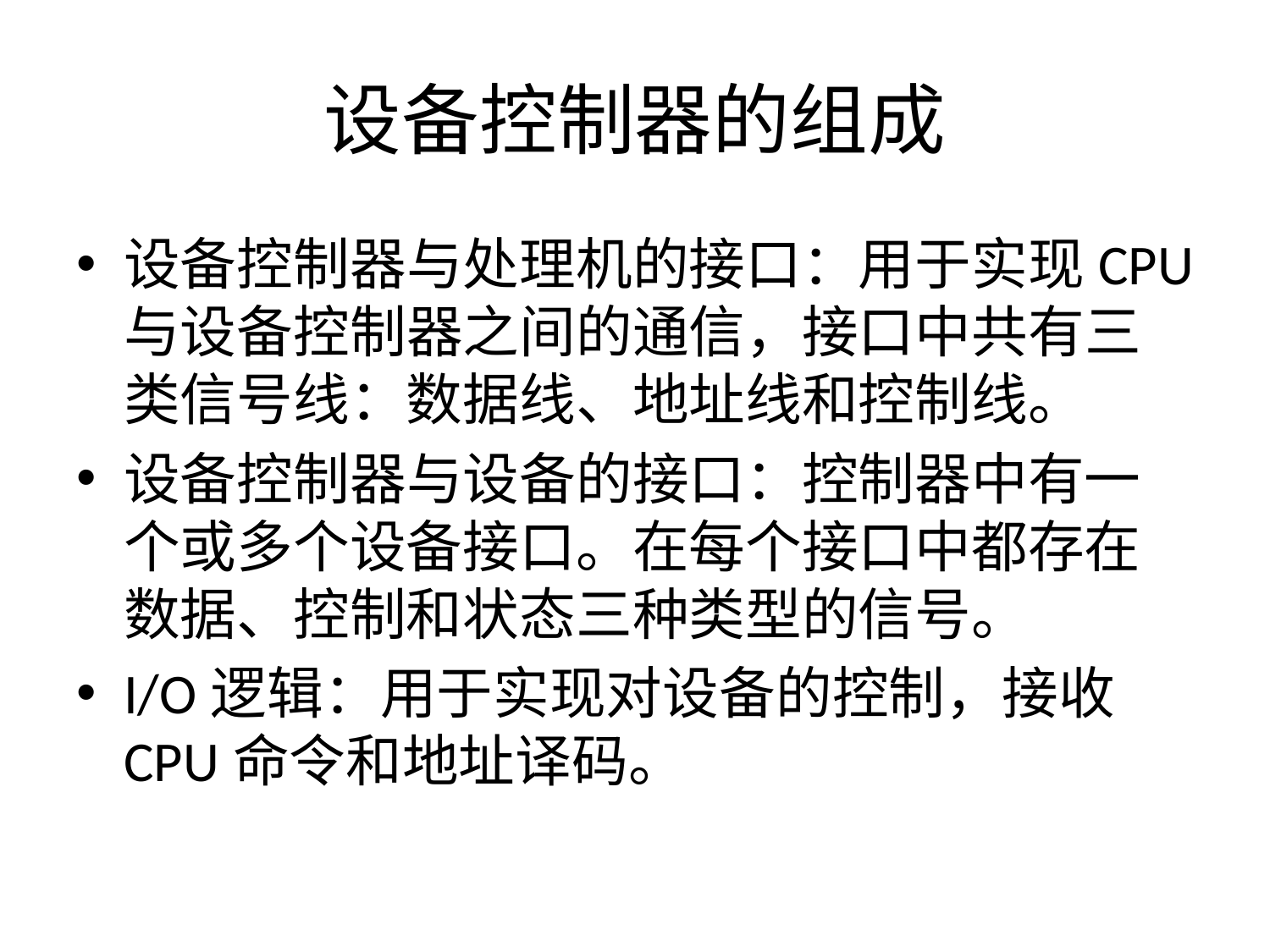

# 设备控制器的组成
设备控制器与处理机的接口：用于实现CPU与设备控制器之间的通信，接口中共有三类信号线：数据线、地址线和控制线。
设备控制器与设备的接口：控制器中有一个或多个设备接口。在每个接口中都存在数据、控制和状态三种类型的信号。
I/O逻辑：用于实现对设备的控制，接收CPU命令和地址译码。